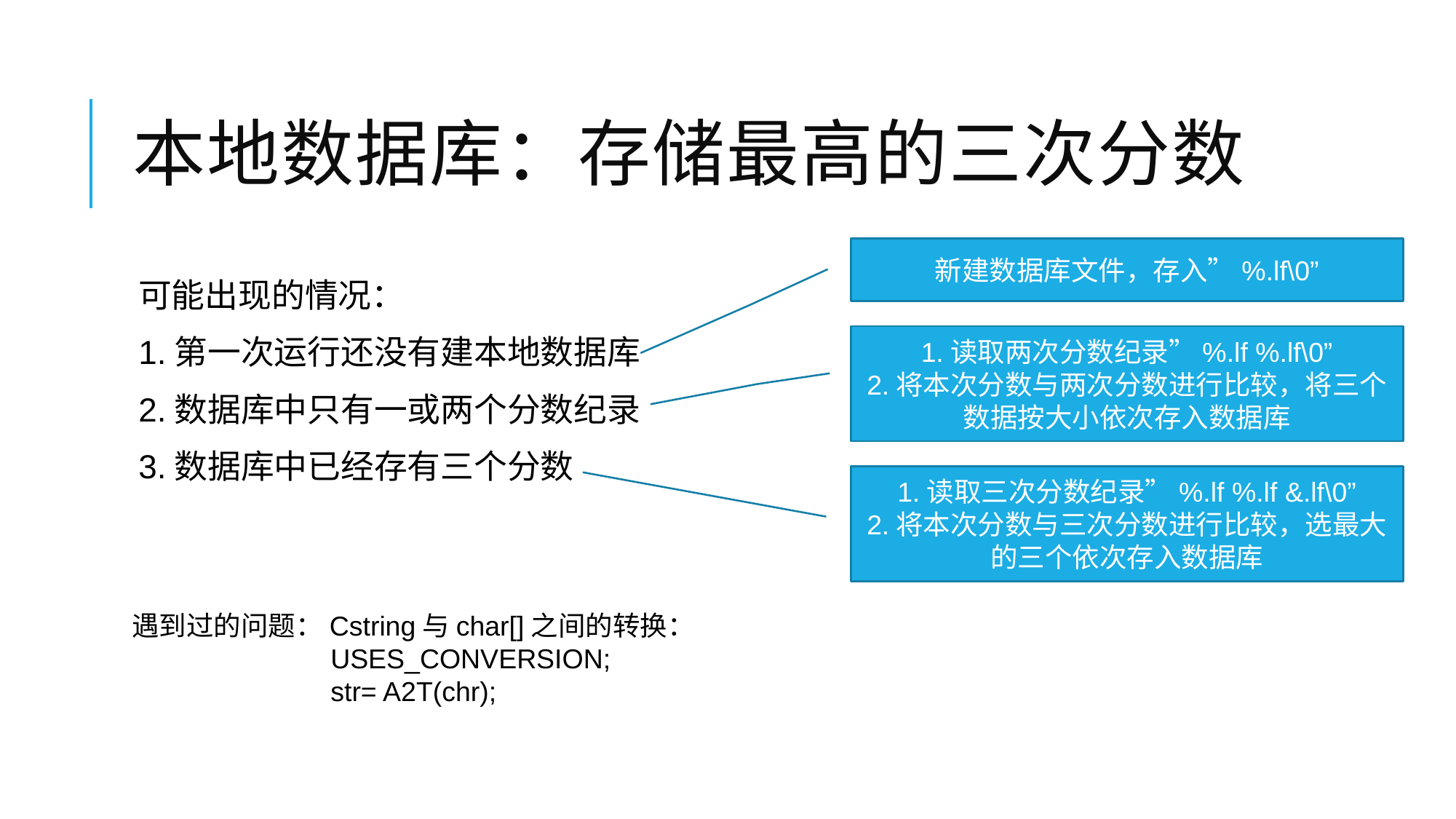

# 本地数据库：存储最高的三次分数
新建数据库文件，存入”%.lf\0”
可能出现的情况：
1.第一次运行还没有建本地数据库
2.数据库中只有一或两个分数纪录
3.数据库中已经存有三个分数

1.读取两次分数纪录”%.lf %.lf\0”
2.将本次分数与两次分数进行比较，将三个数据按大小依次存入数据库
1.读取三次分数纪录”%.lf %.lf &.lf\0”
2.将本次分数与三次分数进行比较，选最大的三个依次存入数据库
遇到过的问题：Cstring与char[]之间的转换：
                          USES_CONVERSION;
                          str= A2T(chr);